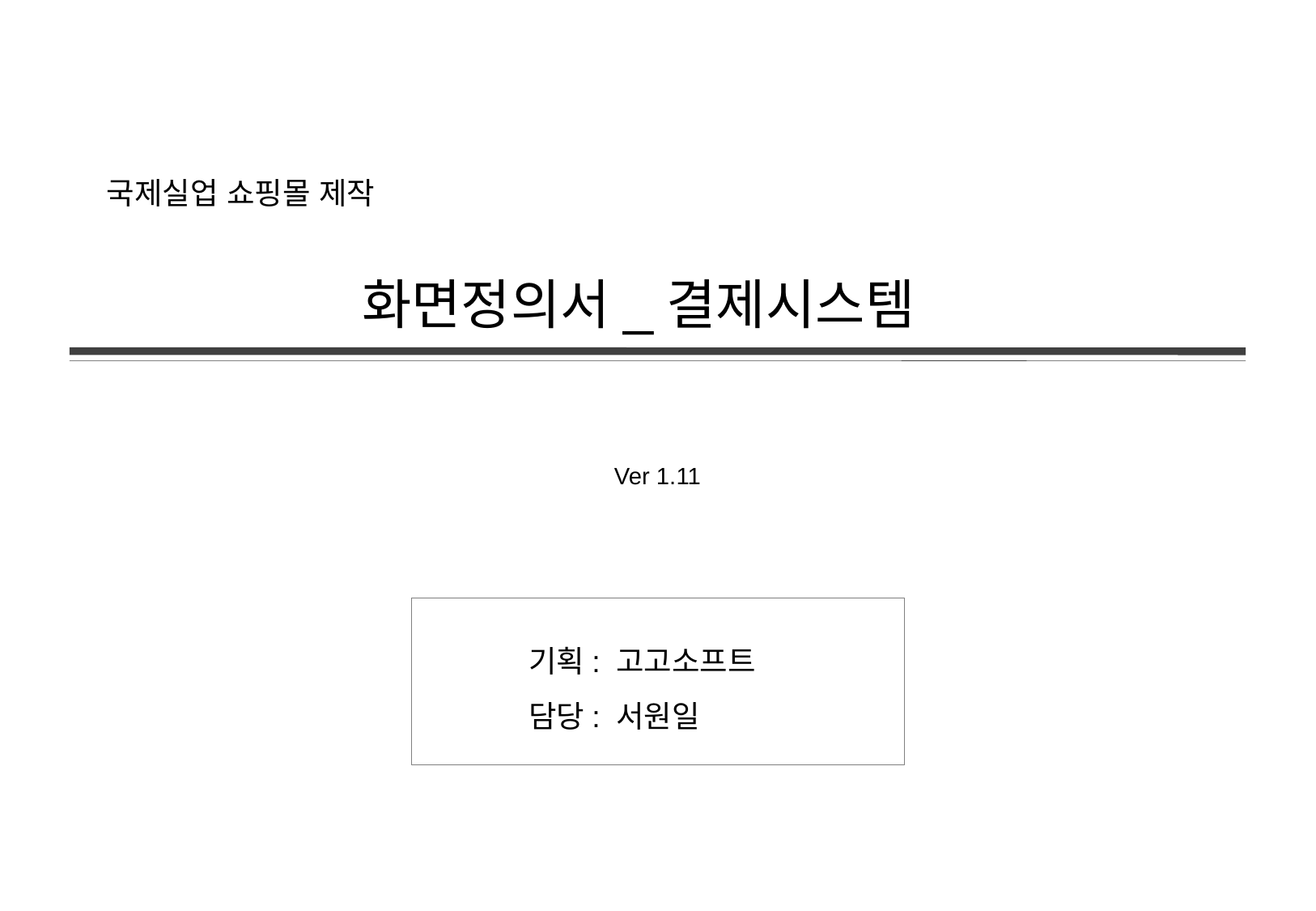

국제실업 쇼핑몰 제작
화면정의서_결제시스템
Ver 1.11
기획: 고고소프트
담당: 서원일